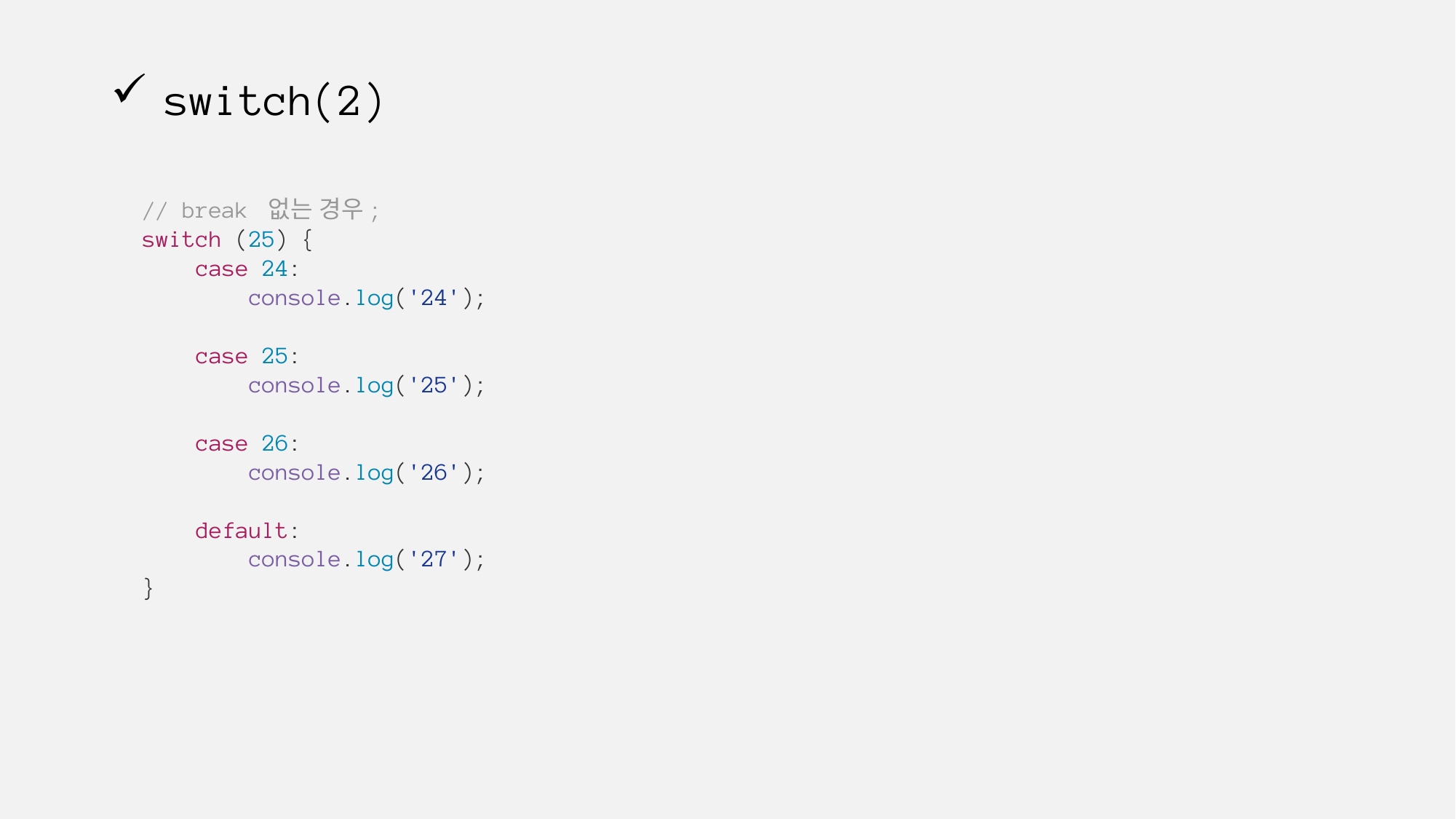

# switch(2)
// break 없는 경우;
switch (25) {
    case 24:
        console.log('24');

    case 25:
        console.log('25');

    case 26:
        console.log('26');

    default:
        console.log('27');
}